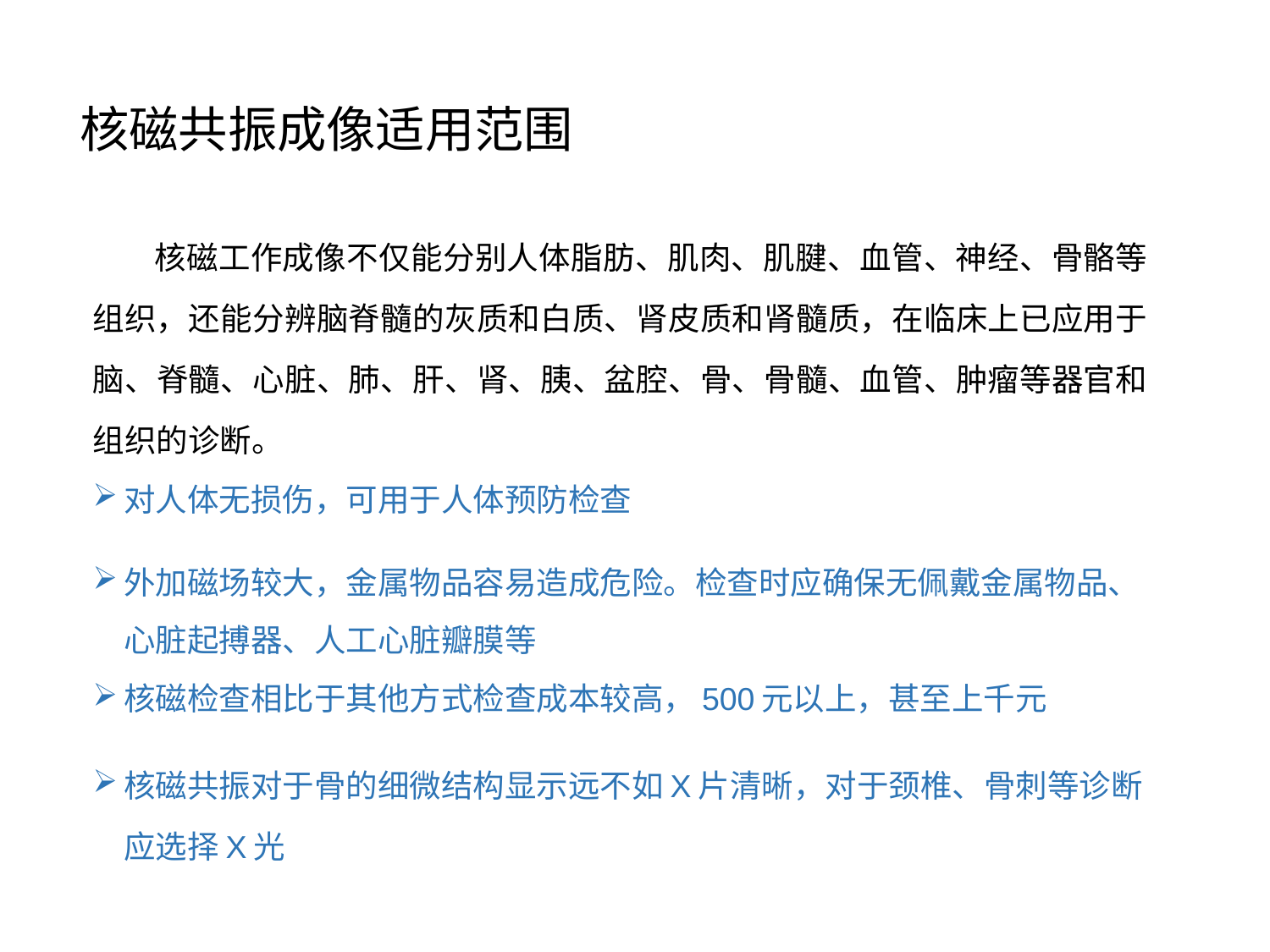

核磁共振成像适用范围
核磁工作成像不仅能分别人体脂肪、肌肉、肌腱、血管、神经、骨骼等组织，还能分辨脑脊髓的灰质和白质、肾皮质和肾髓质，在临床上已应用于脑、脊髓、心脏、肺、肝、肾、胰、盆腔、骨、骨髓、血管、肿瘤等器官和组织的诊断。
对人体无损伤，可用于人体预防检查
外加磁场较大，金属物品容易造成危险。检查时应确保无佩戴金属物品、心脏起搏器、人工心脏瓣膜等
核磁检查相比于其他方式检查成本较高，500元以上，甚至上千元
核磁共振对于骨的细微结构显示远不如X片清晰，对于颈椎、骨刺等诊断应选择X光